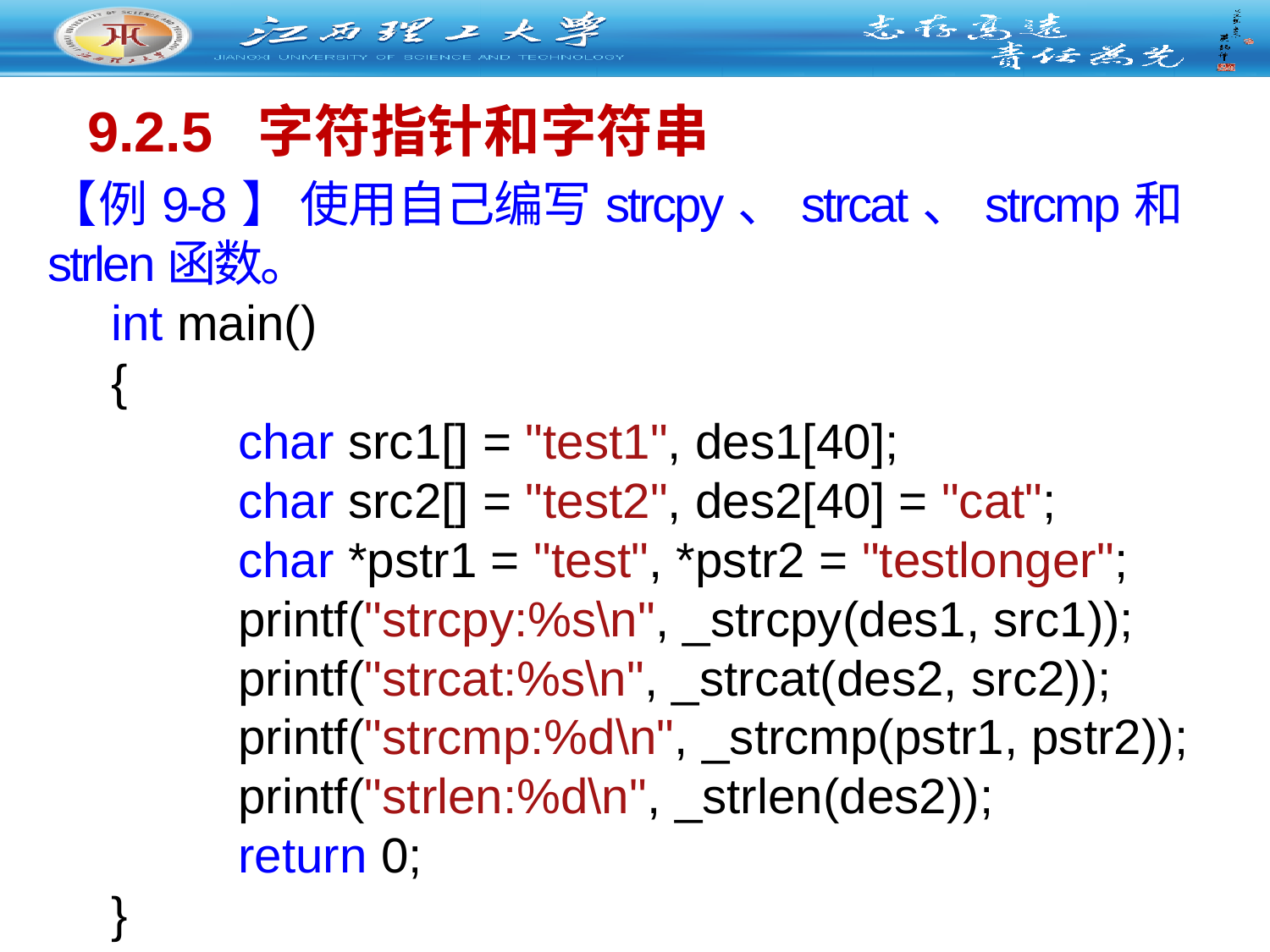

# 9.2.5  字符指针和字符串
【例9-8】 使用自己编写strcpy、strcat、strcmp和strlen函数。
int main()
{
 	char src1[] = "test1", des1[40];
 	char src2[] = "test2", des2[40] = "cat";
 	char *pstr1 = "test", *pstr2 = "testlonger";
 	printf("strcpy:%s\n", _strcpy(des1, src1));
 	printf("strcat:%s\n", _strcat(des2, src2));
 	printf("strcmp:%d\n", _strcmp(pstr1, pstr2));
 	printf("strlen:%d\n", _strlen(des2));
 	return 0;
}